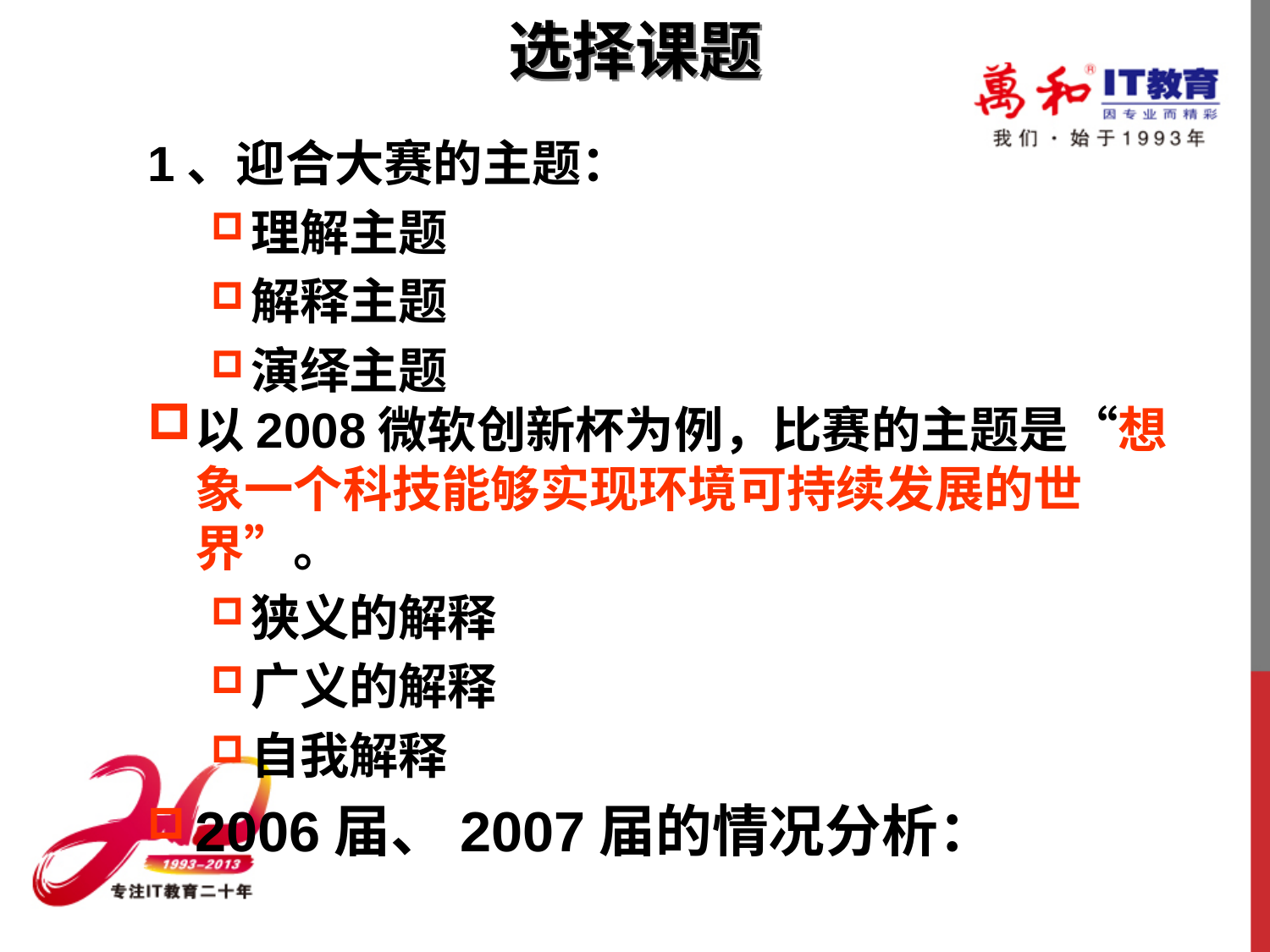

选择课题
1、迎合大赛的主题：
理解主题
解释主题
演绎主题
以2008微软创新杯为例，比赛的主题是“想象一个科技能够实现环境可持续发展的世界”。
狭义的解释
广义的解释
自我解释
2006届、2007届的情况分析：